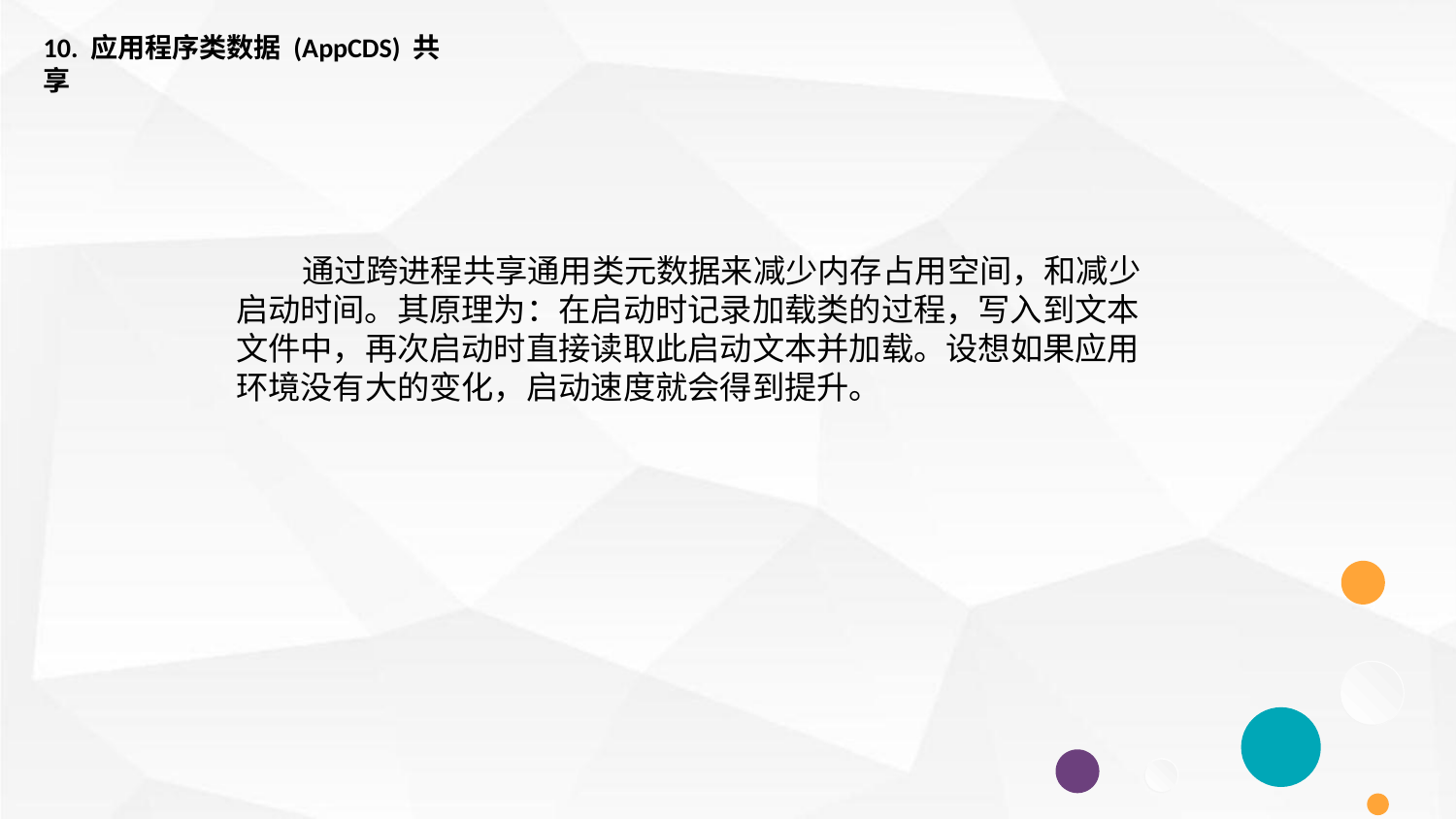

10. 应用程序类数据 (AppCDS) 共享
        通过跨进程共享通用类元数据来减少内存占用空间，和减少启动时间。其原理为：在启动时记录加载类的过程，写入到文本文件中，再次启动时直接读取此启动文本并加载。设想如果应用环境没有大的变化，启动速度就会得到提升。